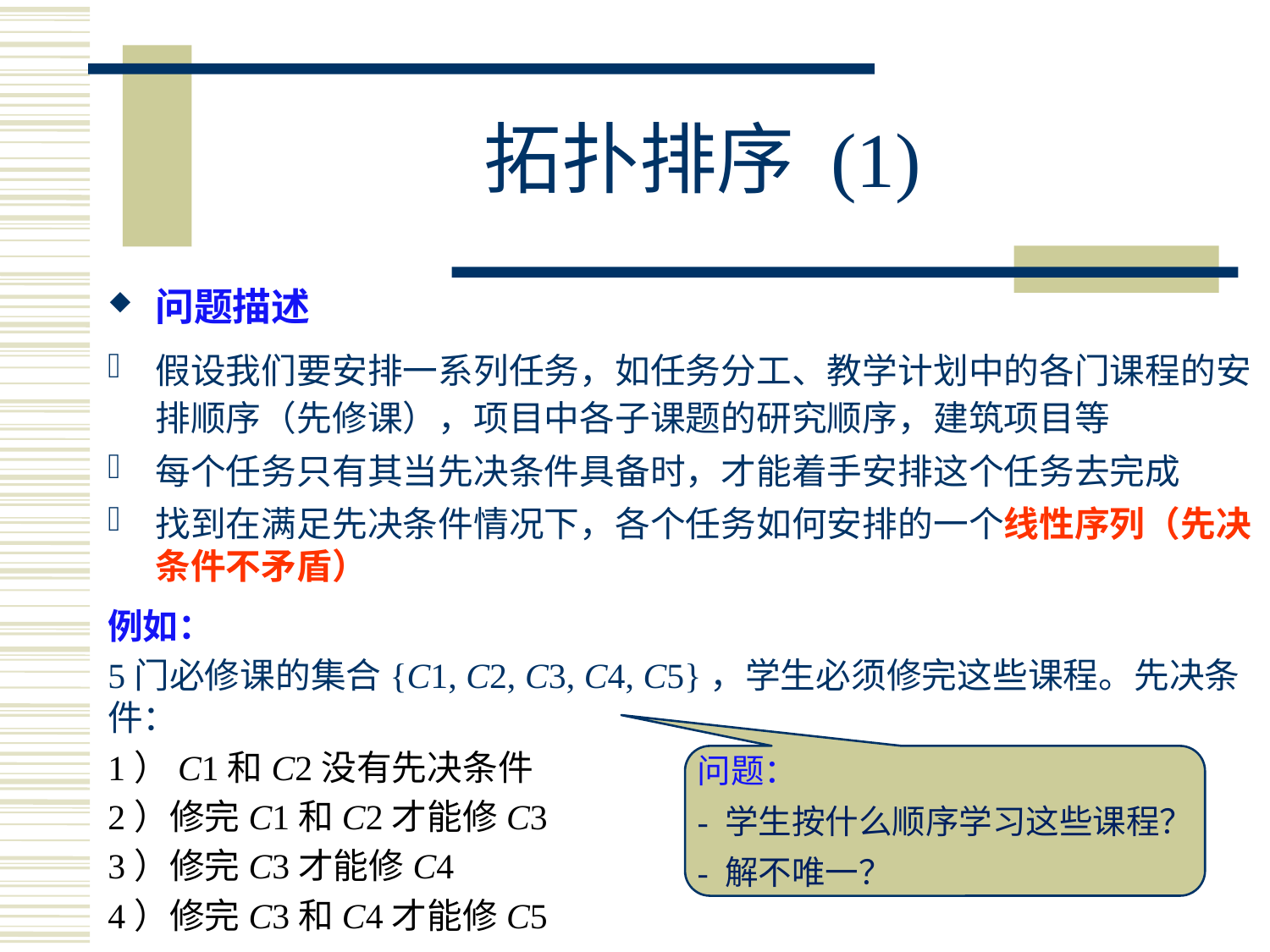

# 拓扑排序 (1)
问题描述
假设我们要安排一系列任务，如任务分工、教学计划中的各门课程的安排顺序（先修课），项目中各子课题的研究顺序，建筑项目等
每个任务只有其当先决条件具备时，才能着手安排这个任务去完成
找到在满足先决条件情况下，各个任务如何安排的一个线性序列（先决条件不矛盾）
例如：
5门必修课的集合{C1, C2, C3, C4, C5}，学生必须修完这些课程。先决条件：
1）C1和C2没有先决条件
2）修完C1和C2才能修C3
3）修完C3才能修C4
4）修完C3和C4才能修C5
问题：
- 学生按什么顺序学习这些课程？
- 解不唯一？